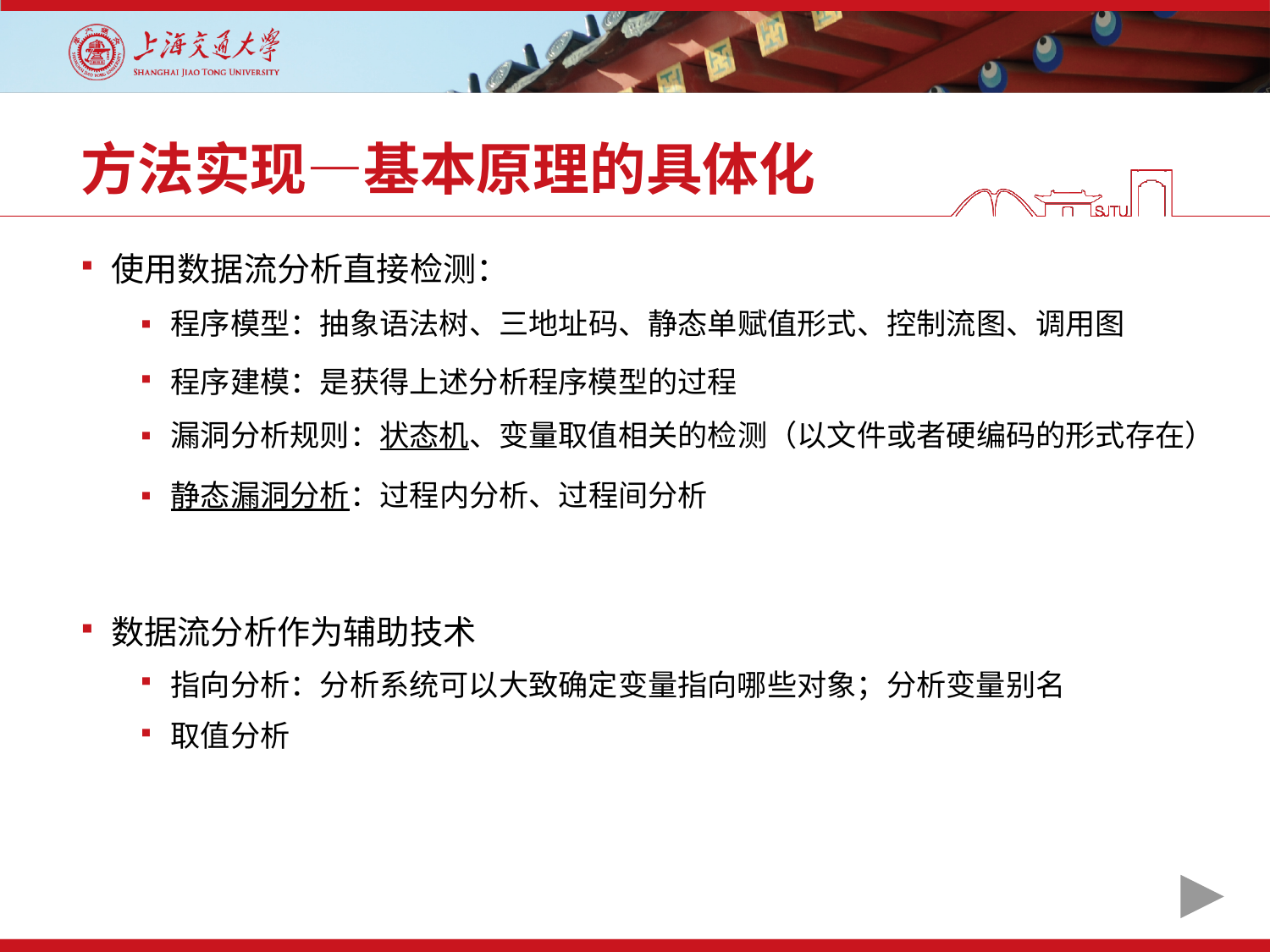

# 方法实现—基本原理的具体化
使用数据流分析直接检测：
程序模型：抽象语法树、三地址码、静态单赋值形式、控制流图、调用图
程序建模：是获得上述分析程序模型的过程
漏洞分析规则：状态机、变量取值相关的检测（以文件或者硬编码的形式存在）
静态漏洞分析：过程内分析、过程间分析

数据流分析作为辅助技术
指向分析：分析系统可以大致确定变量指向哪些对象；分析变量别名
取值分析